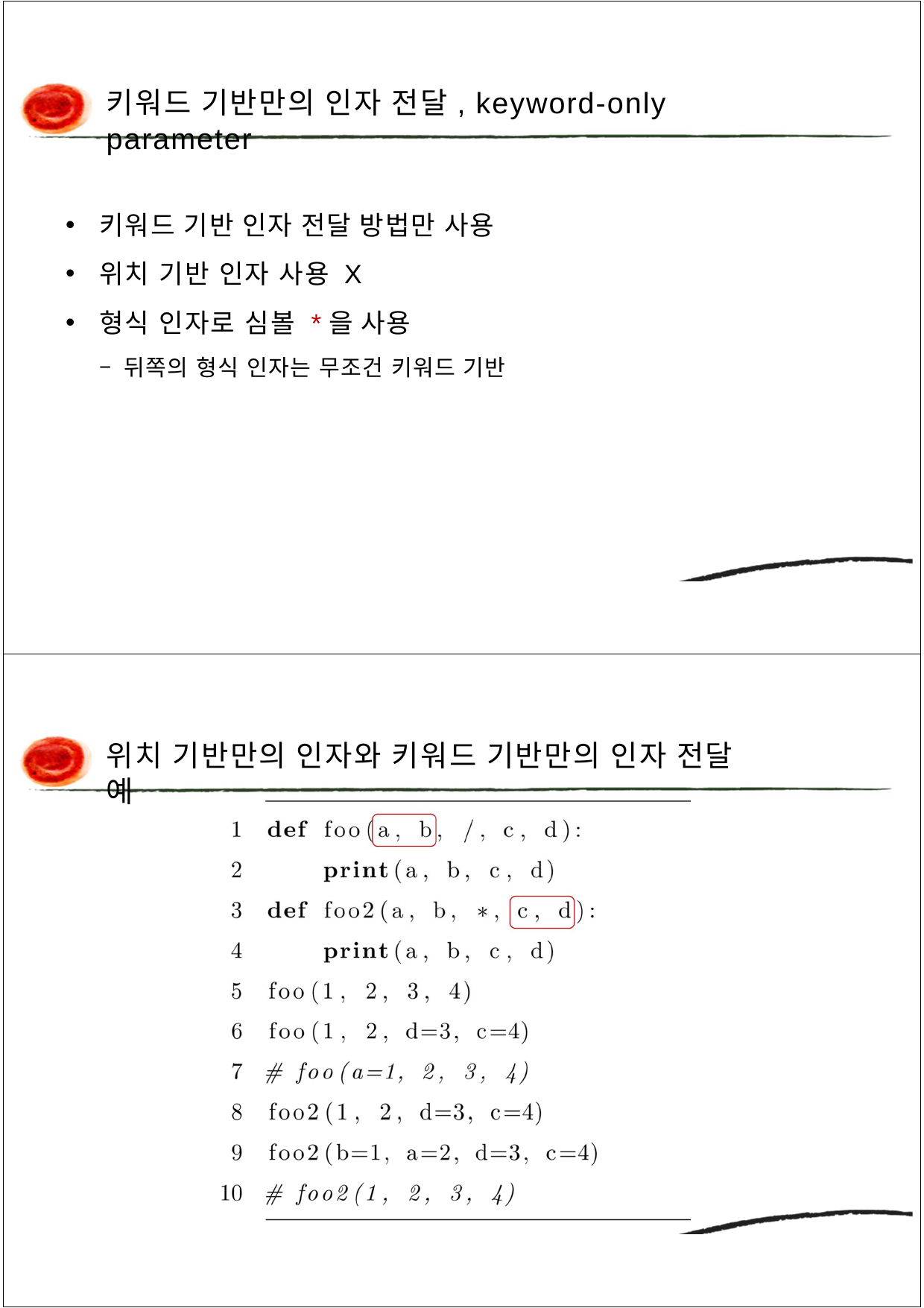

키워드 기반만의 인자 전달, keyword-only parameter

키워드 기반 인자 전달 방법만 사용
위치 기반 인자 사용 X
형식 인자로 심볼 *을 사용
– 뒤쪽의 형식 인자는 무조건 키워드 기반

위치 기반만의 인자와 키워드 기반만의 인자 전달 예